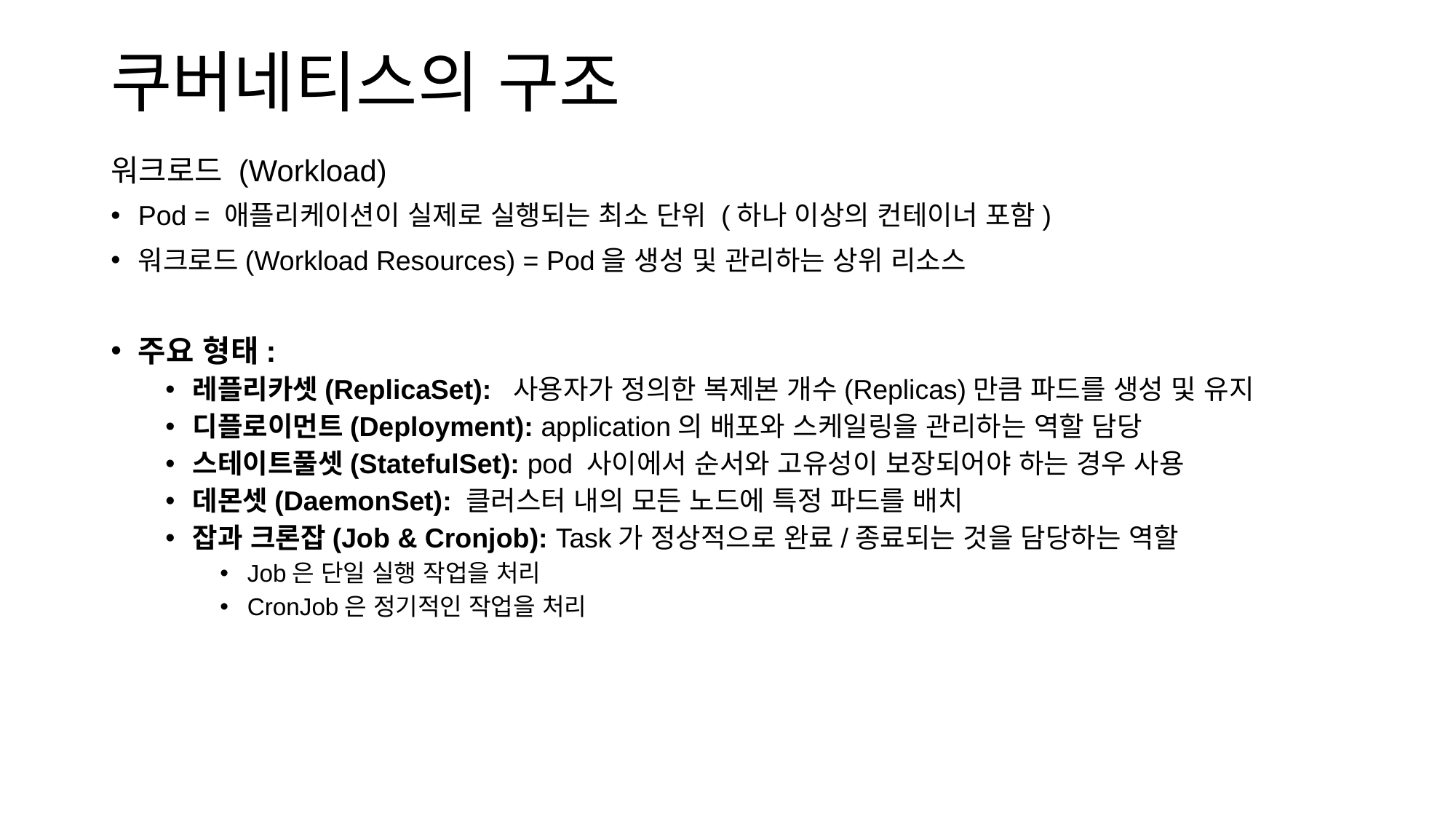

쿠버네티스의 구조
워크로드 (Workload)
Pod = 애플리케이션이 실제로 실행되는 최소 단위 (하나 이상의 컨테이너 포함)
워크로드(Workload Resources) = Pod을 생성 및 관리하는 상위 리소스

주요 형태:
레플리카셋(ReplicaSet):  사용자가 정의한 복제본 개수(Replicas)만큼 파드를 생성 및 유지
디플로이먼트(Deployment): application의 배포와 스케일링을 관리하는 역할 담당
스테이트풀셋(StatefulSet): pod 사이에서 순서와 고유성이 보장되어야 하는 경우 사용
데몬셋(DaemonSet): 클러스터 내의 모든 노드에 특정 파드를 배치
잡과 크론잡(Job & Cronjob): Task가 정상적으로 완료/종료되는 것을 담당하는 역할
Job은 단일 실행 작업을 처리
CronJob은 정기적인 작업을 처리